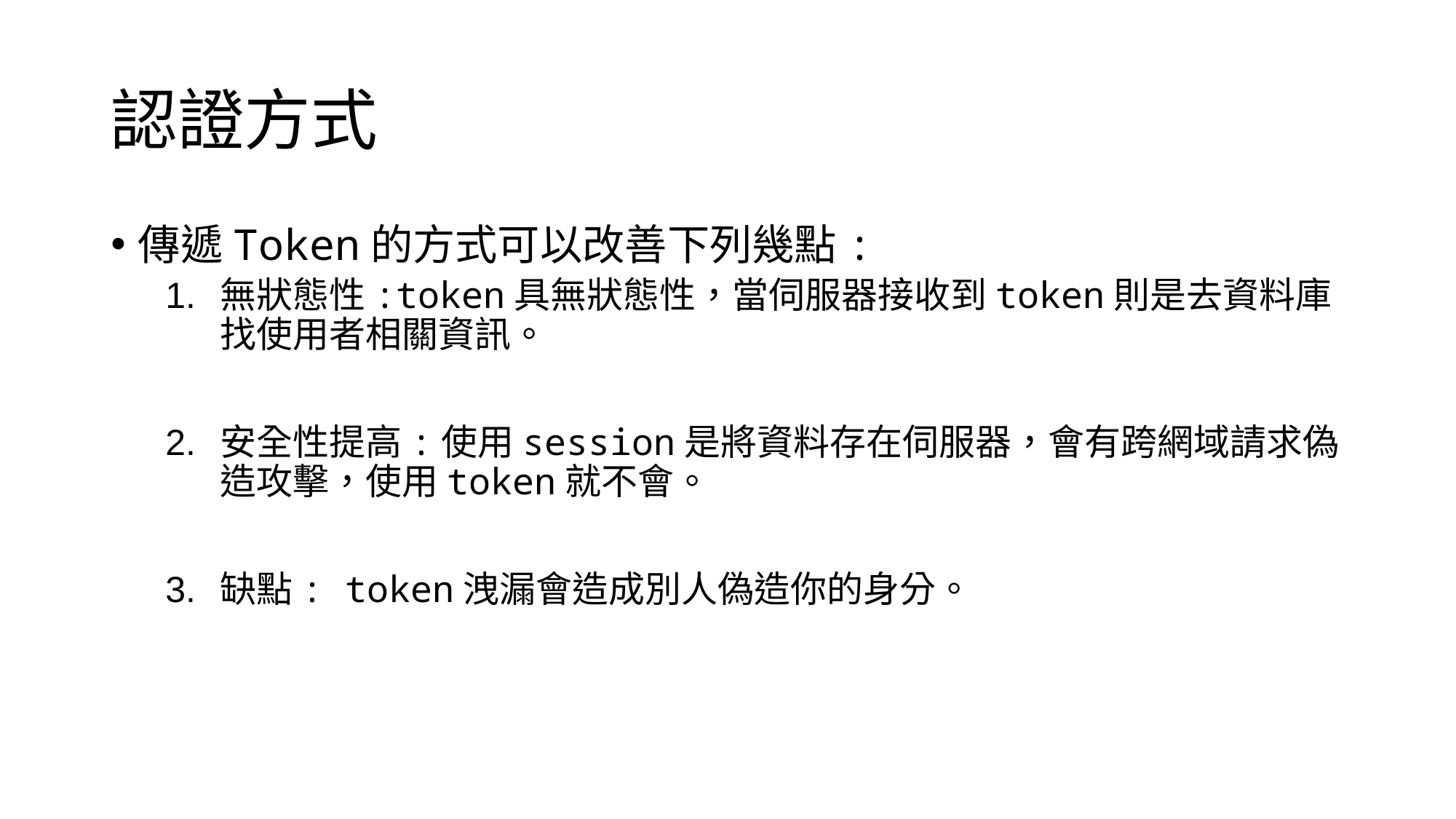

# 認證方式
傳遞Token的方式可以改善下列幾點:
無狀態性:token具無狀態性，當伺服器接收到token則是去資料庫找使用者相關資訊。

安全性提高:使用session是將資料存在伺服器，會有跨網域請求偽造攻擊，使用token就不會。

缺點: token洩漏會造成別人偽造你的身分。